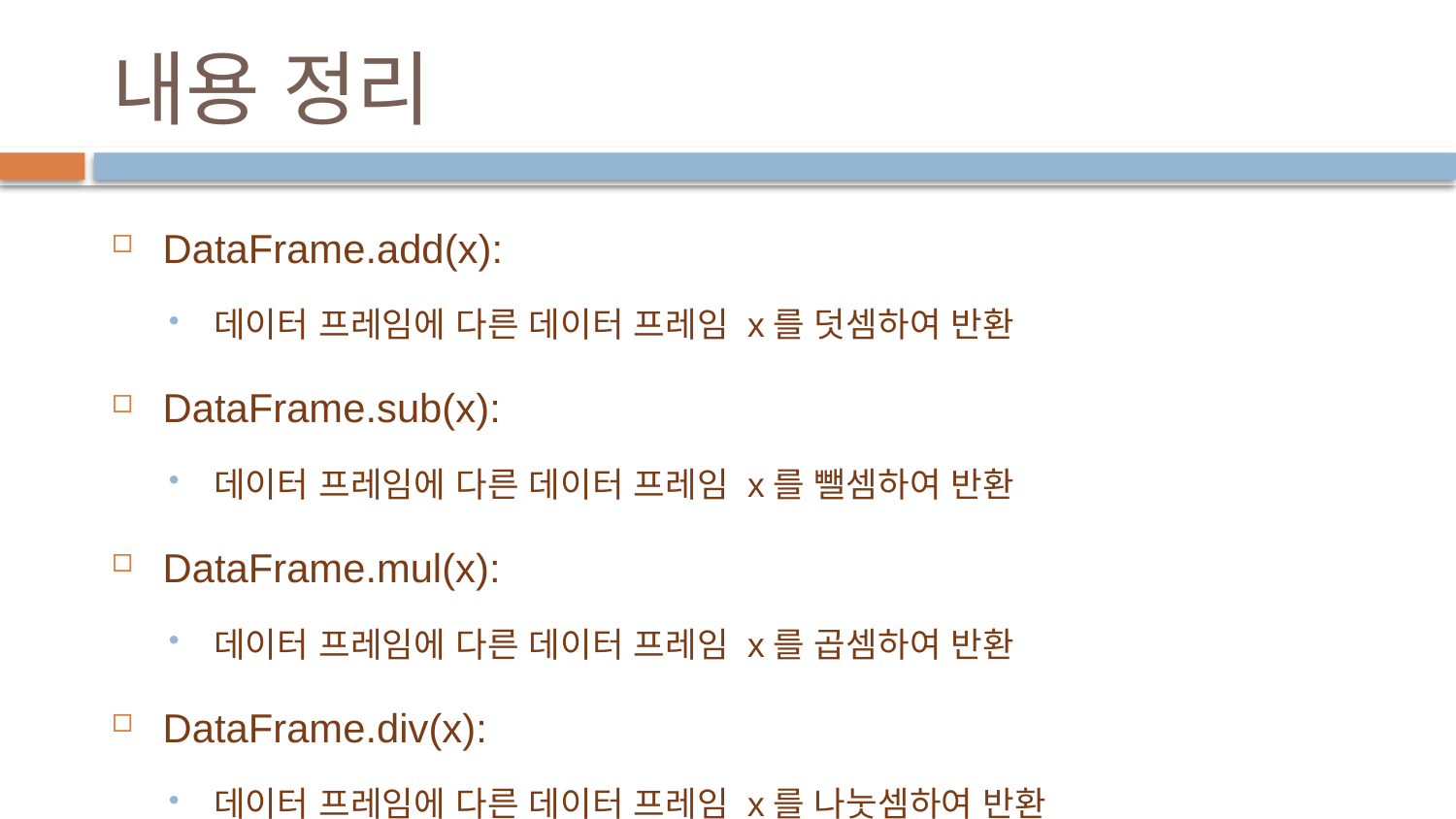

# 내용 정리
DataFrame.add(x):
데이터 프레임에 다른 데이터 프레임 x를 덧셈하여 반환
DataFrame.sub(x):
데이터 프레임에 다른 데이터 프레임 x를 뺄셈하여 반환
DataFrame.mul(x):
데이터 프레임에 다른 데이터 프레임 x를 곱셈하여 반환
DataFrame.div(x):
데이터 프레임에 다른 데이터 프레임 x를 나눗셈하여 반환